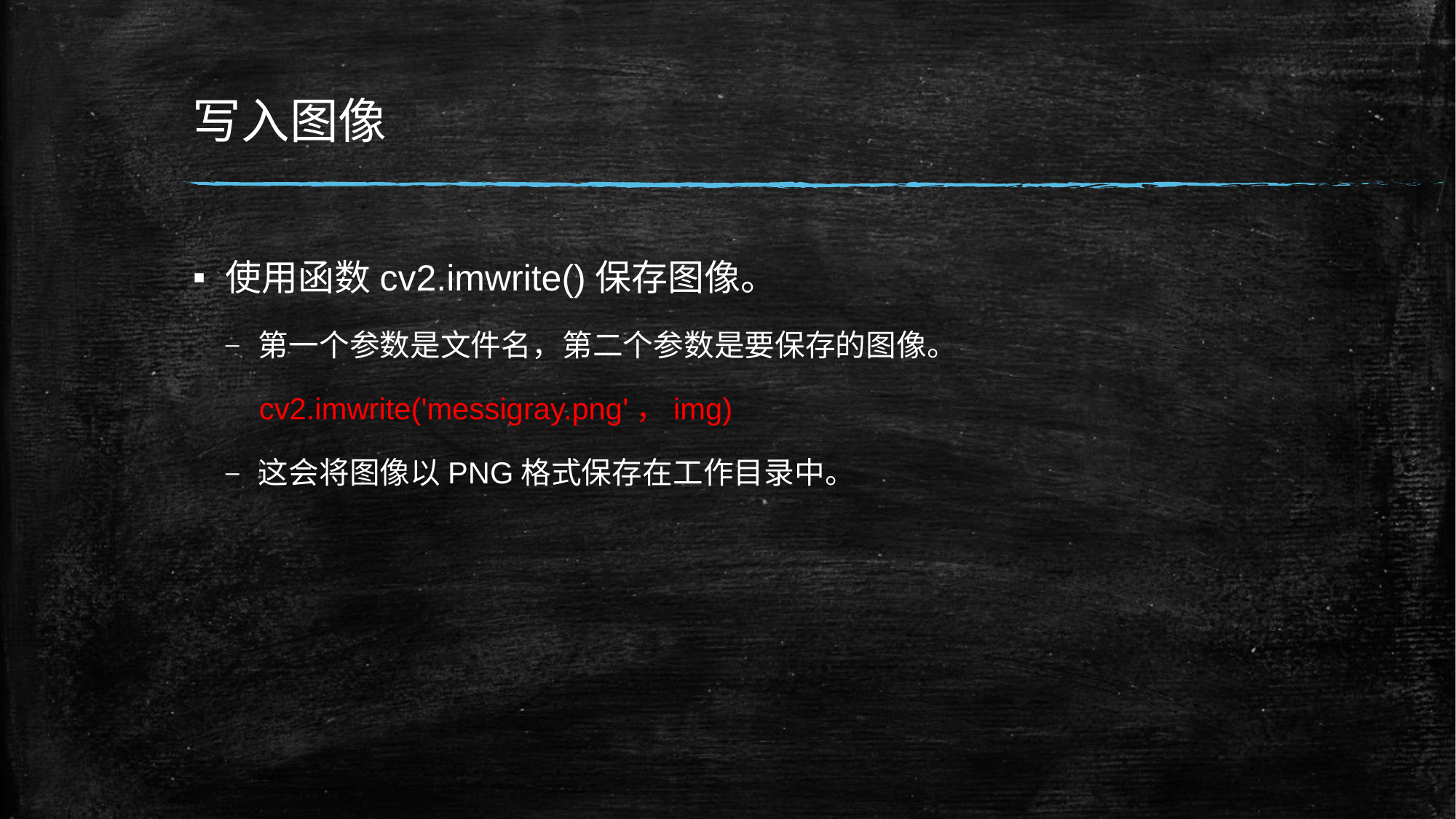

# 写入图像
使用函数cv2.imwrite()保存图像。
第一个参数是文件名，第二个参数是要保存的图像。
    cv2.imwrite('messigray.png'，img)
这会将图像以PNG格式保存在工作目录中。